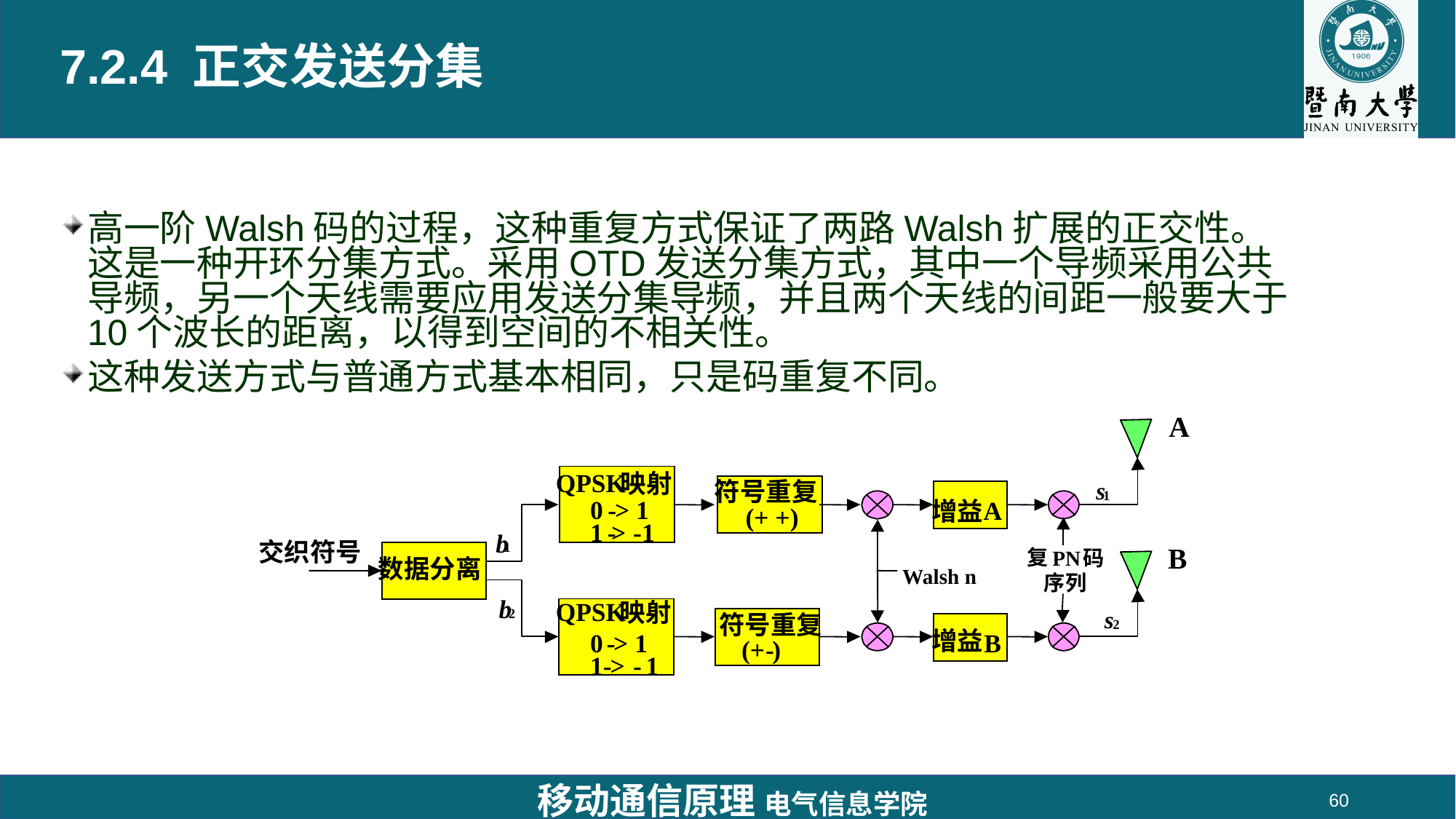

# 7.2.4 正交发送分集
高一阶Walsh码的过程，这种重复方式保证了两路Walsh扩展的正交性。这是一种开环分集方式。采用OTD发送分集方式，其中一个导频采用公共导频，另一个天线需要应用发送分集导频，并且两个天线的间距一般要大于10个波长的距离，以得到空间的不相关性。
这种发送方式与普通方式基本相同，只是码重复不同。

A

QPSK
映射
符号重复
s
1

0
-
> 1
A
增益

(+ +)‏
1
-
>
-
1

b
1

交织符号

B

复
PN
码

数据分离

Walsh n

序列

b
2

QPSK
映射

s
2

符号重复

增益
0
-
> 1
B

(+
-
)‏
1
-
>
-
1

移动通信原理 电气信息学院
60